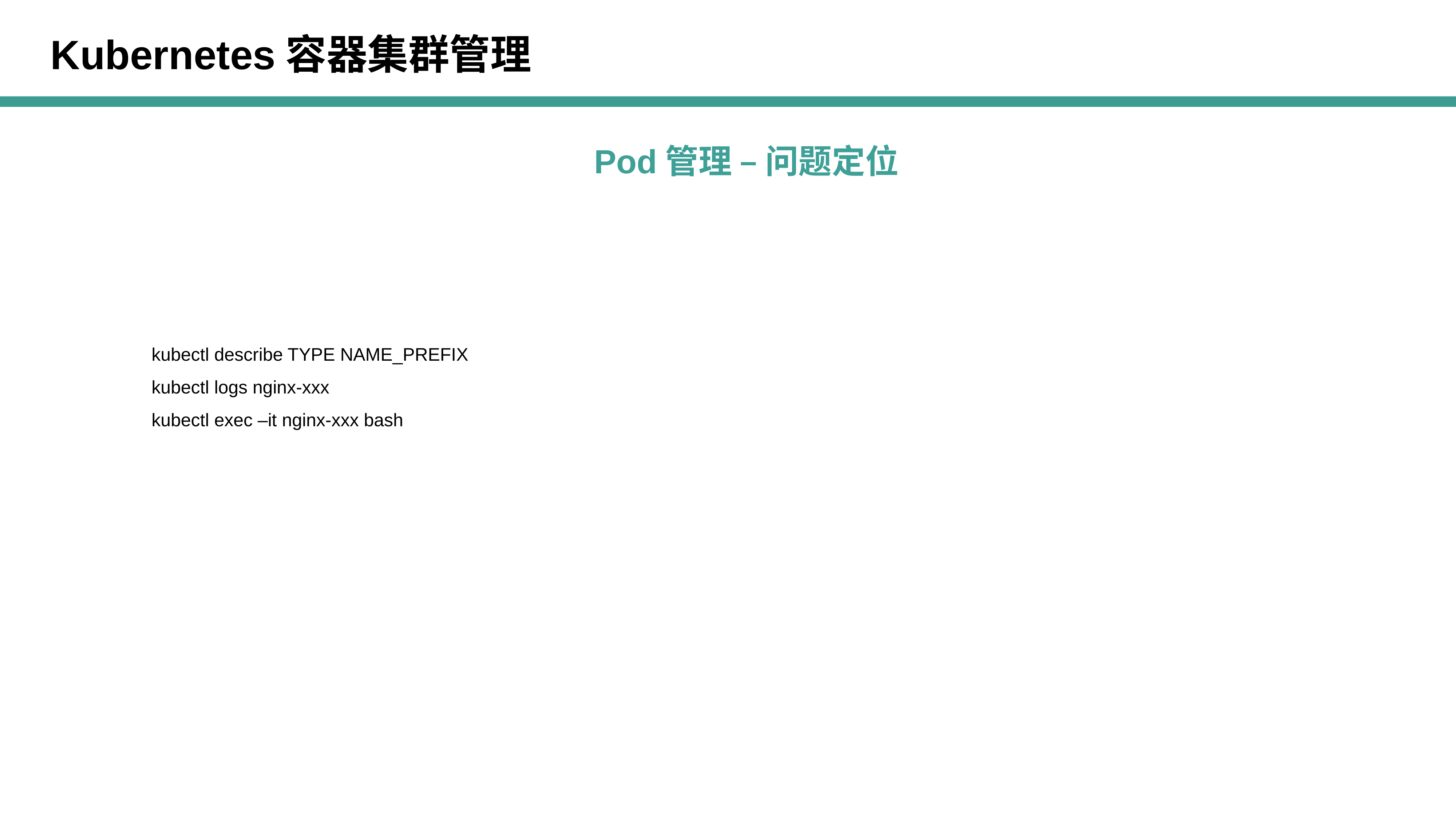

Kubernetes容器集群管理

Pod管理 – 问题定位
kubectl describe TYPE NAME_PREFIX
kubectl logs nginx-xxx
kubectl exec –it nginx-xxx bash